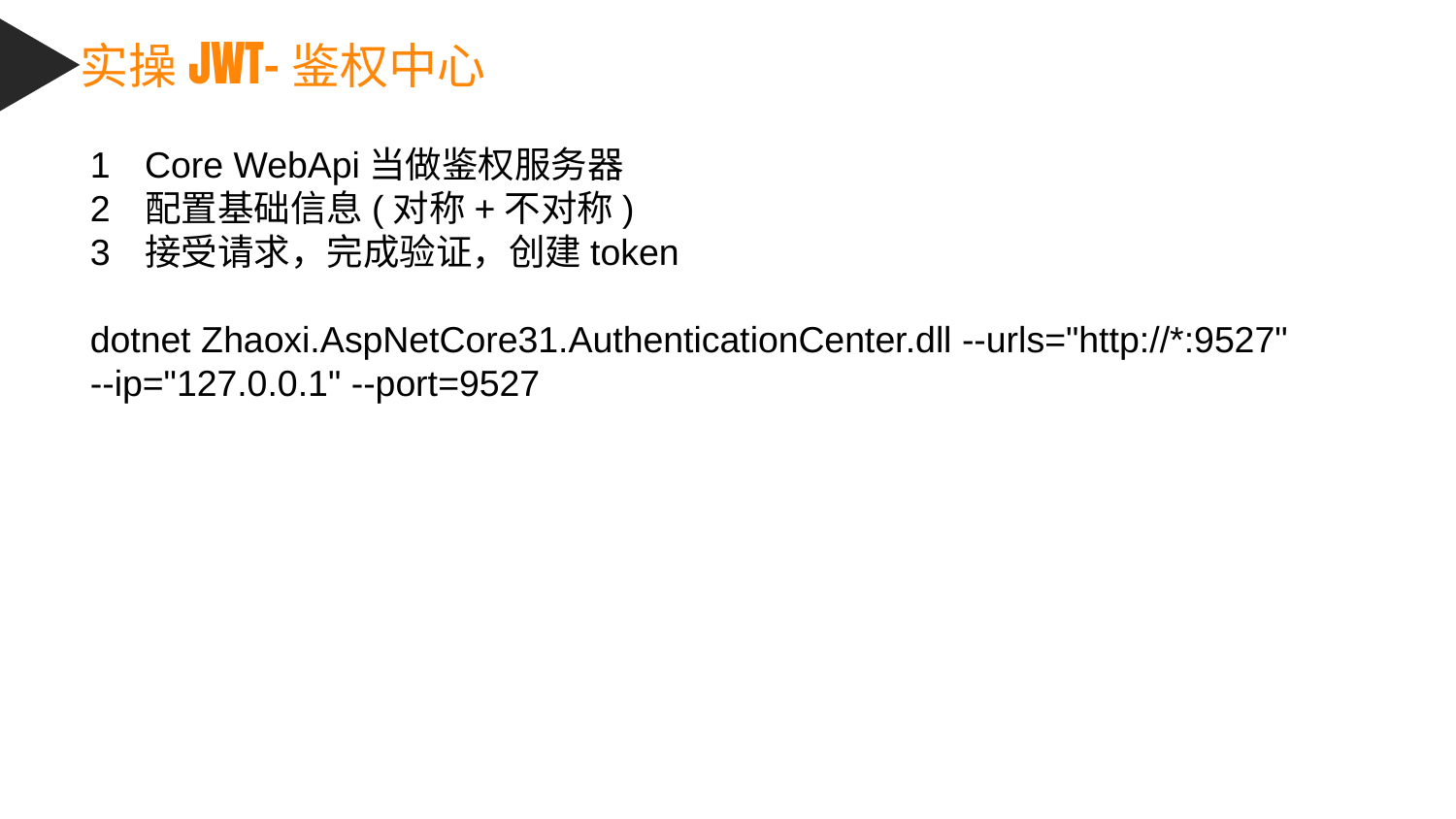

实操JWT-鉴权中心
Core WebApi当做鉴权服务器
配置基础信息(对称+不对称)
接受请求，完成验证，创建token

dotnet Zhaoxi.AspNetCore31.AuthenticationCenter.dll --urls="http://*:9527" --ip="127.0.0.1" --port=9527